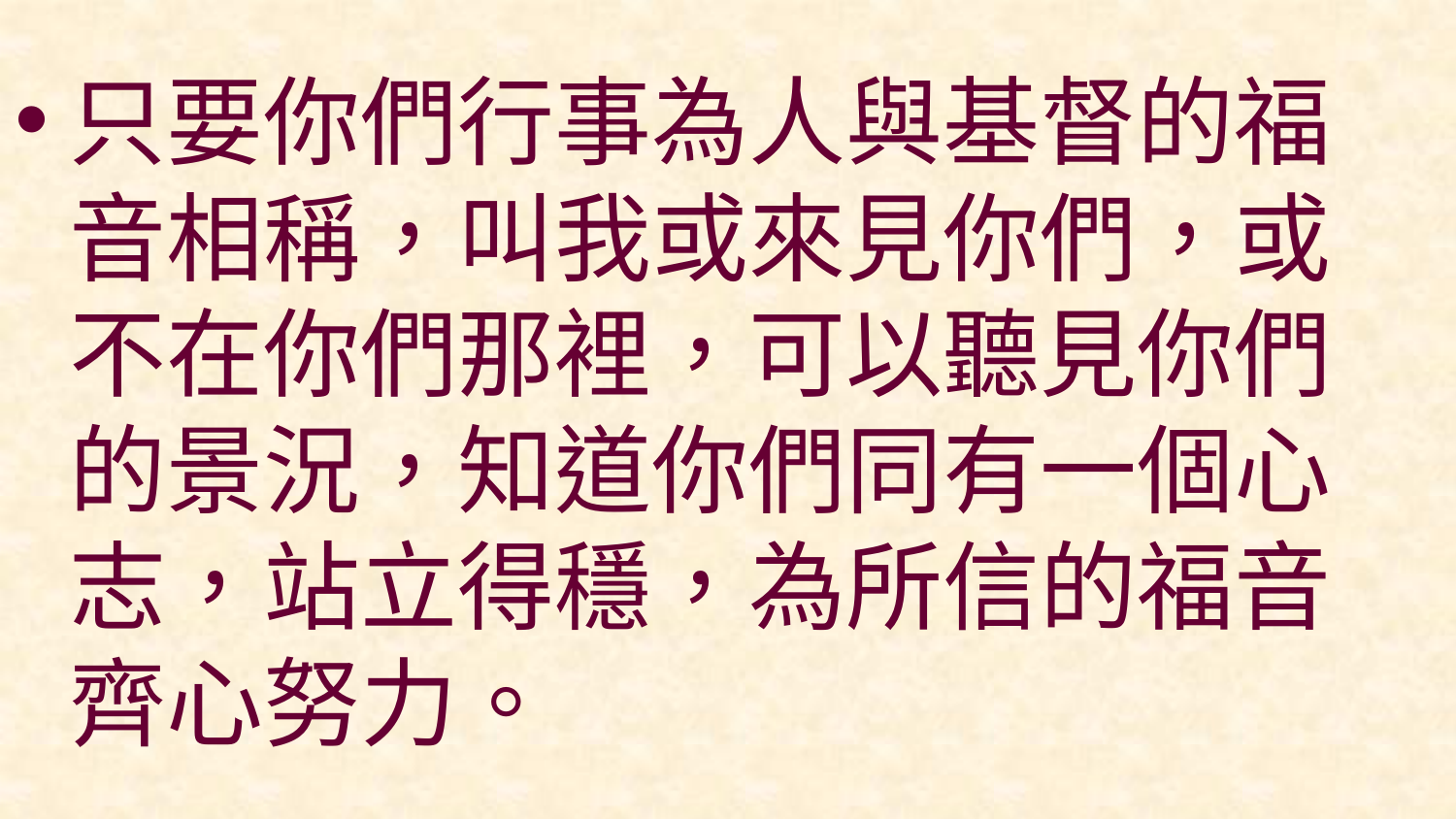

只要你們行事為人與基督的福音相稱，叫我或來見你們，或不在你們那裡，可以聽見你們的景況，知道你們同有一個心志，站立得穩，為所信的福音齊心努力。